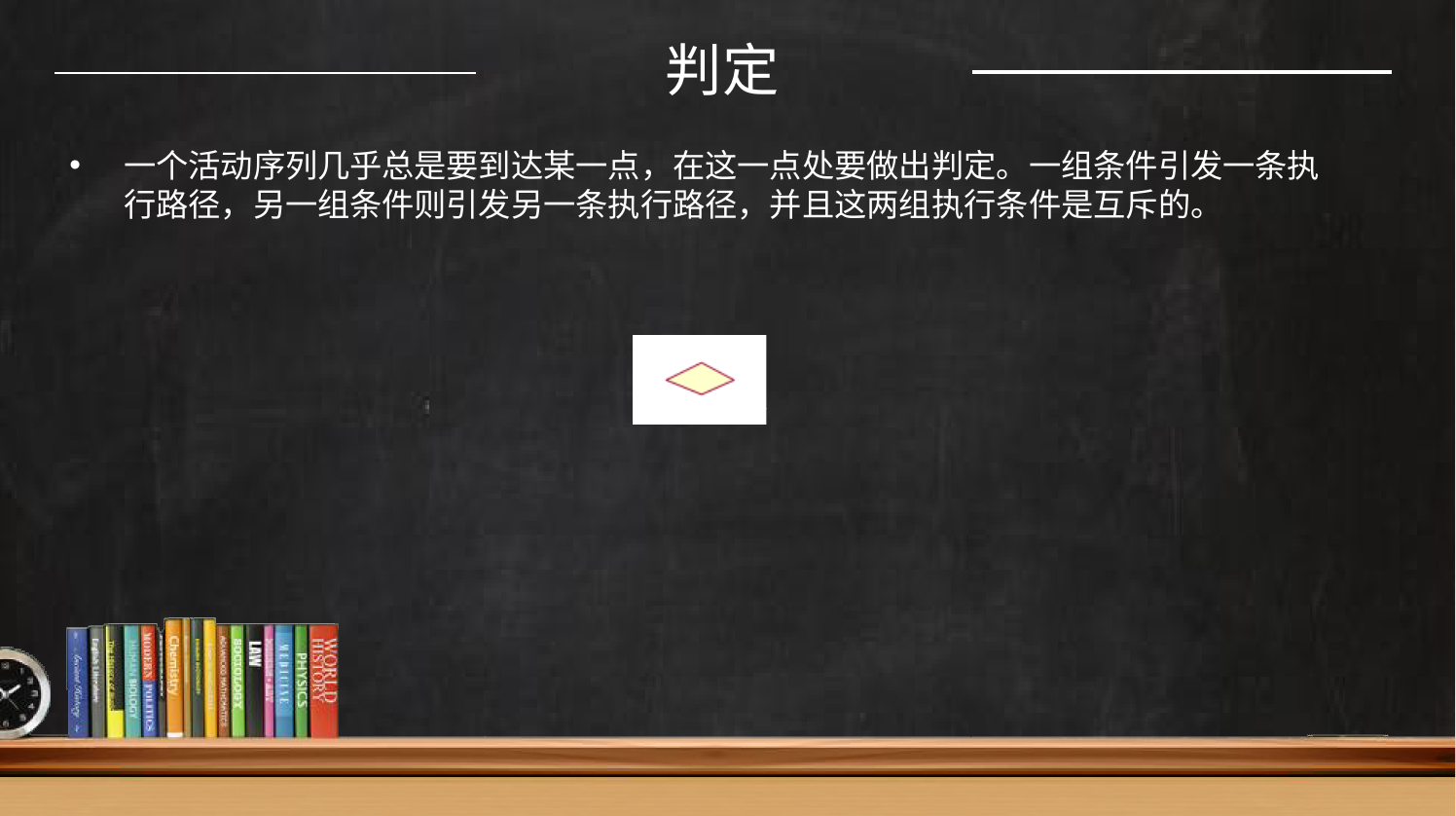

判定

一个活动序列几乎总是要到达某一点，在这一点处要做出判定。一组条件引发一条执
行路径，另一组条件则引发另一条执行路径，并且这两组执行条件是互斥的。